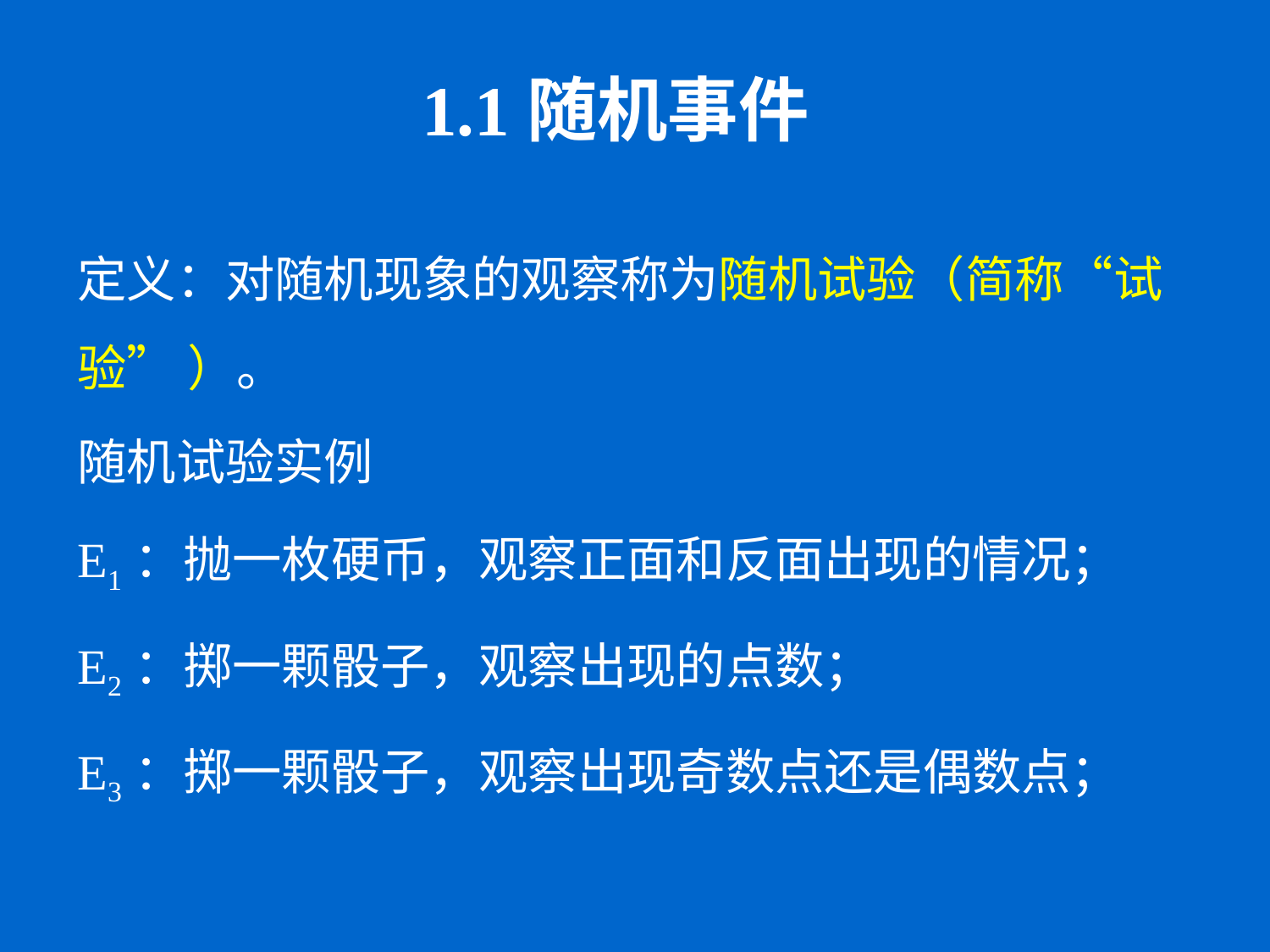

# 1.1随机事件
定义：对随机现象的观察称为随机试验（简称“试验” ）。
随机试验实例
E1：抛一枚硬币，观察正面和反面出现的情况；
E2：掷一颗骰子，观察出现的点数；
E3：掷一颗骰子，观察出现奇数点还是偶数点；